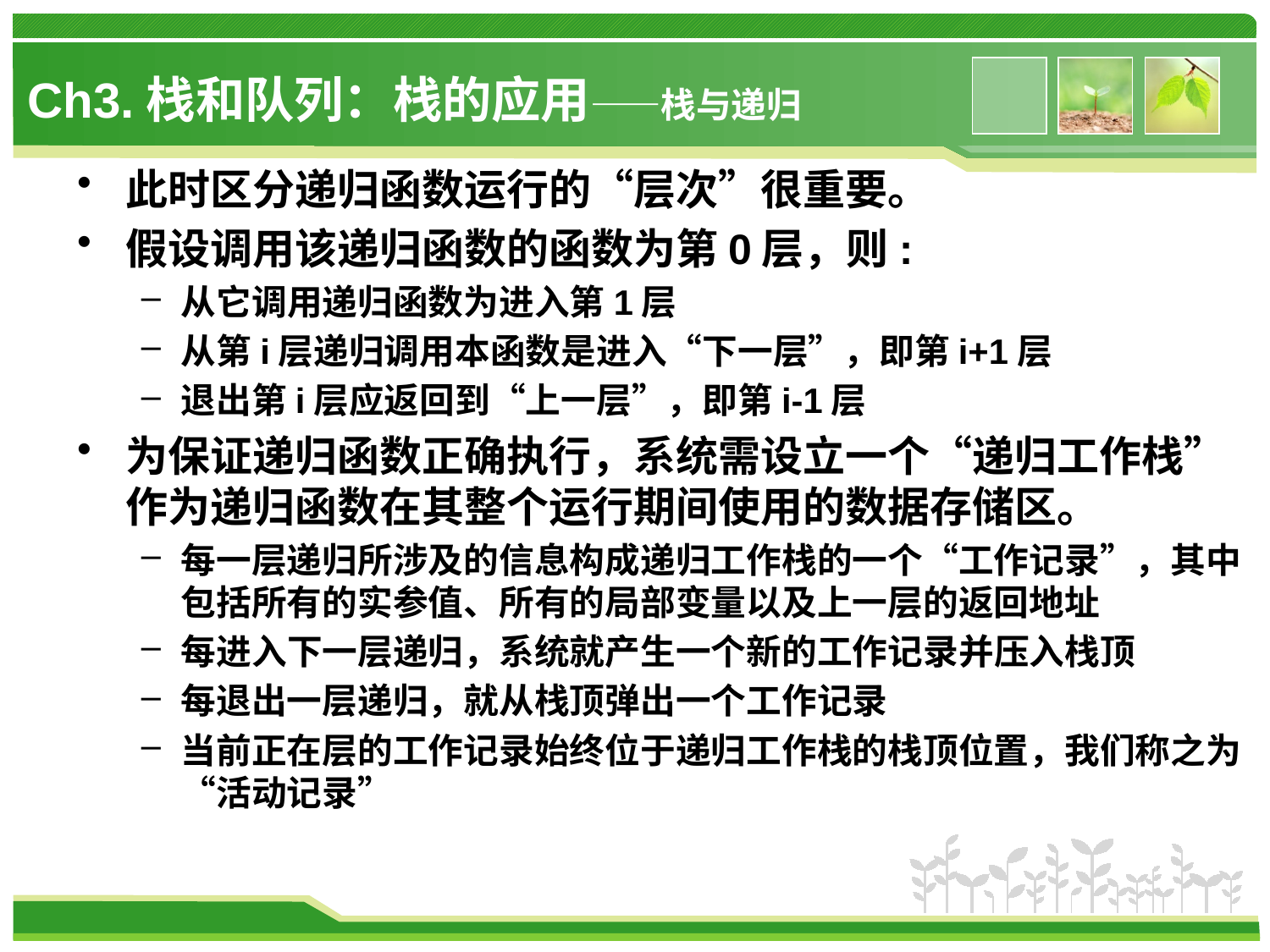

# Ch3.栈和队列：栈的应用——栈与递归
此时区分递归函数运行的“层次”很重要。
假设调用该递归函数的函数为第0层，则:
从它调用递归函数为进入第1层
从第i层递归调用本函数是进入“下一层”，即第i+1层
退出第i层应返回到“上一层”，即第i-1层
为保证递归函数正确执行，系统需设立一个“递归工作栈”作为递归函数在其整个运行期间使用的数据存储区。
每一层递归所涉及的信息构成递归工作栈的一个“工作记录”，其中包括所有的实参值、所有的局部变量以及上一层的返回地址
每进入下一层递归，系统就产生一个新的工作记录并压入栈顶
每退出一层递归，就从栈顶弹出一个工作记录
当前正在层的工作记录始终位于递归工作栈的栈顶位置，我们称之为“活动记录”
48